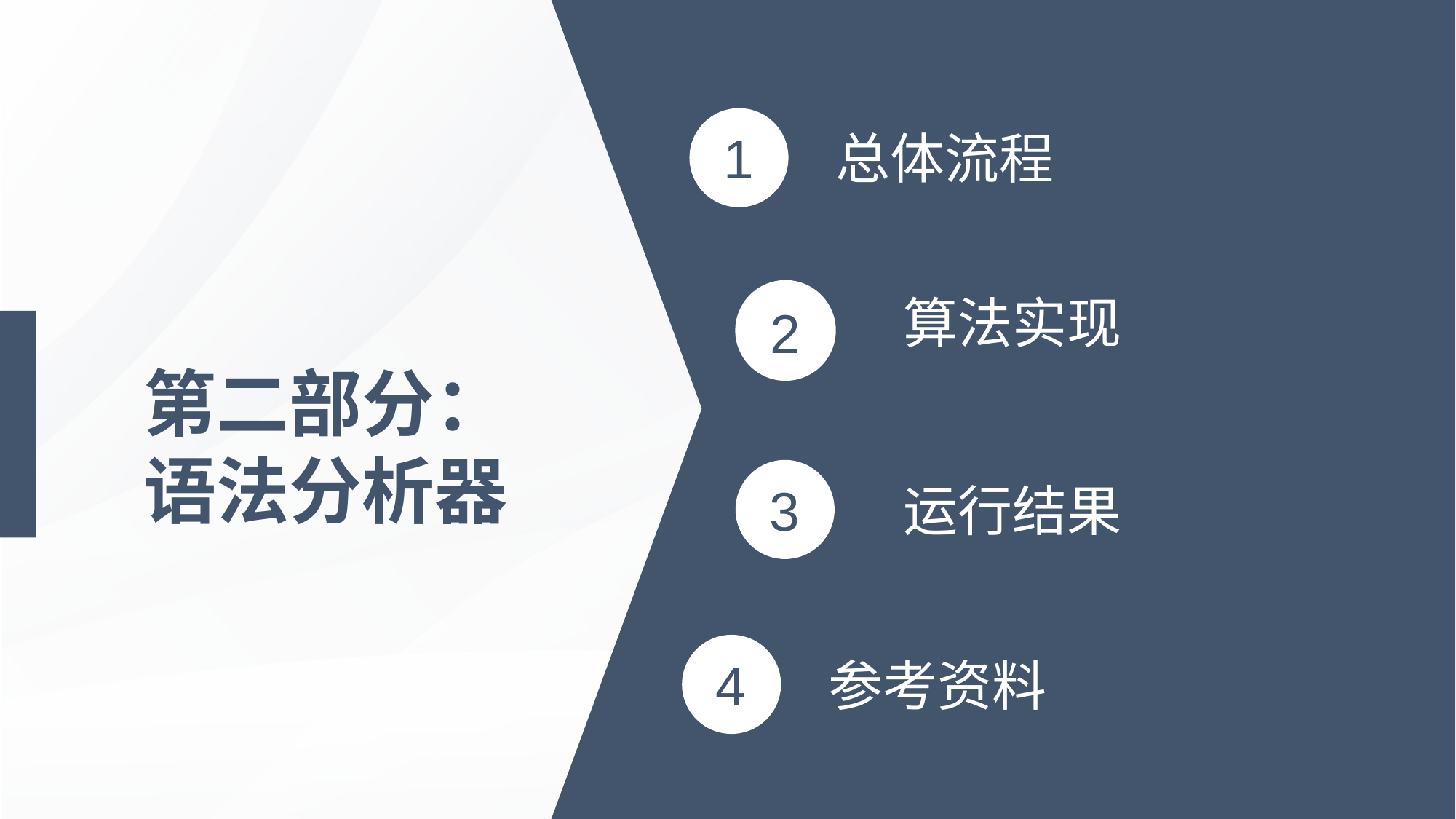

1
总体流程

算法实现
2
第二部分：
语法分析器

3
运行结果

4
参考资料